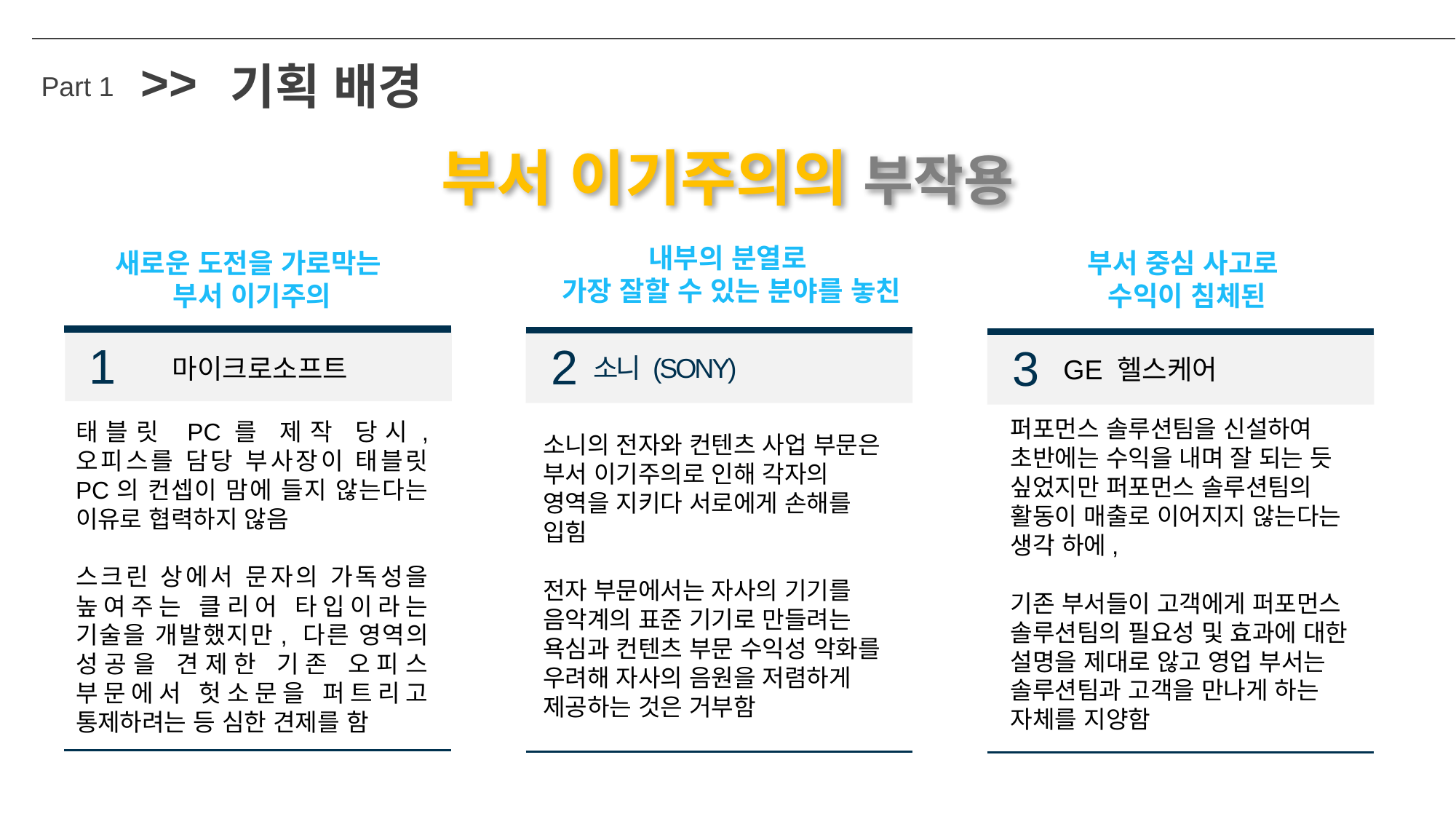

>>
기획 배경
Part 1
부서 이기주의의 부작용
내부의 분열로
가장 잘할 수 있는 분야를 놓친
새로운 도전을 가로막는
부서 이기주의
부서 중심 사고로
수익이 침체된

1

2
3
소니 (SONY)
마이크로소프트
GE 헬스케어
퍼포먼스 솔루션팀을 신설하여 초반에는 수익을 내며 잘 되는 듯 싶었지만 퍼포먼스 솔루션팀의 활동이 매출로 이어지지 않는다는 생각 하에,

기존 부서들이 고객에게 퍼포먼스 솔루션팀의 필요성 및 효과에 대한 설명을 제대로 않고 영업 부서는 솔루션팀과 고객을 만나게 하는 자체를 지양함
태블릿 PC를 제작 당시, 오피스를 담당 부사장이 태블릿 PC의 컨셉이 맘에 들지 않는다는 이유로 협력하지 않음

스크린 상에서 문자의 가독성을 높여주는 클리어 타입이라는 기술을 개발했지만, 다른 영역의 성공을 견제한 기존 오피스 부문에서 헛소문을 퍼트리고 통제하려는 등 심한 견제를 함
소니의 전자와 컨텐츠 사업 부문은 부서 이기주의로 인해 각자의 영역을 지키다 서로에게 손해를 입힘

전자 부문에서는 자사의 기기를 음악계의 표준 기기로 만들려는 욕심과 컨텐츠 부문 수익성 악화를 우려해 자사의 음원을 저렴하게 제공하는 것은 거부함